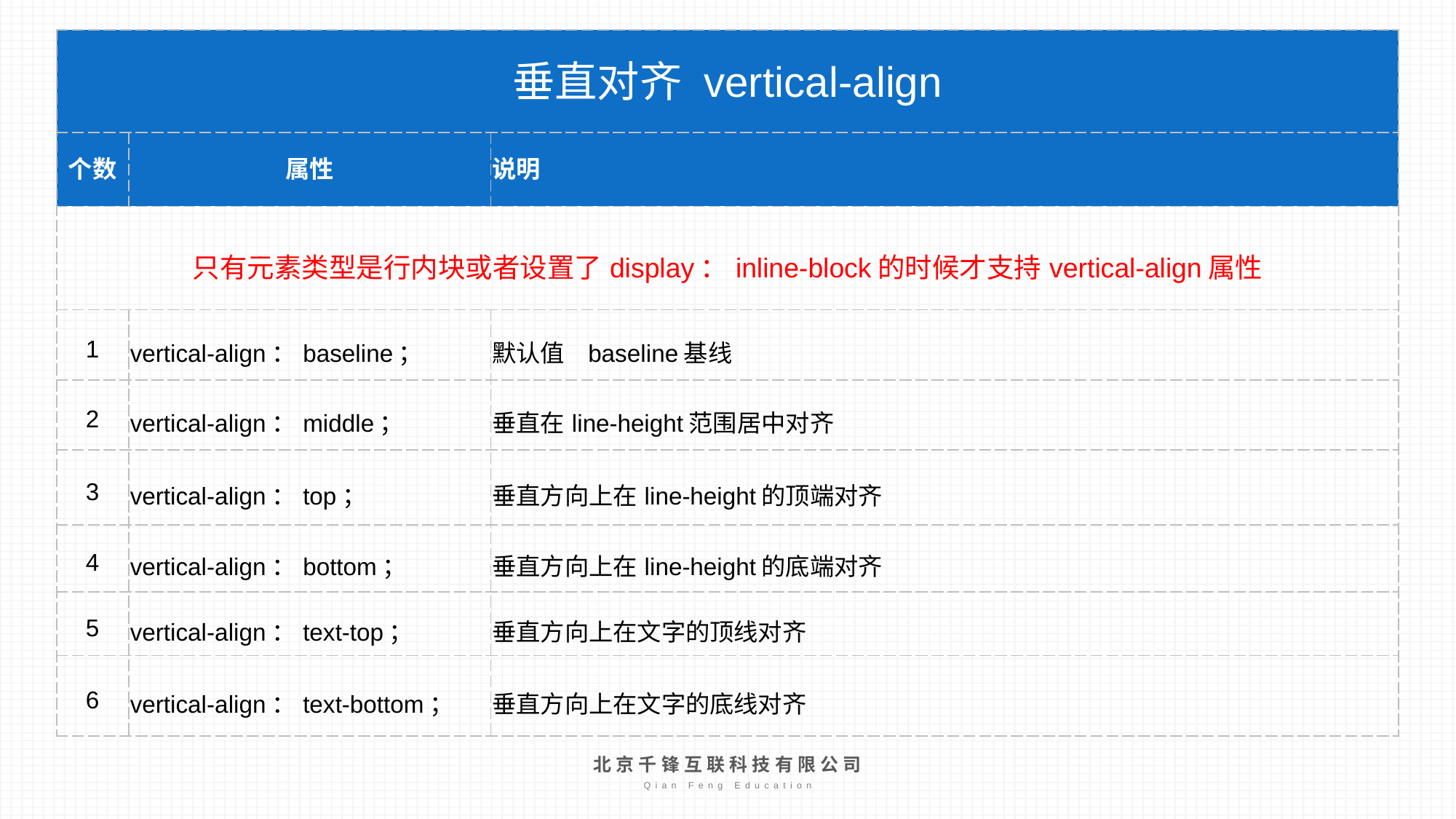

| 垂直对齐 vertical-align |  |  |
| --- | --- | --- |
| 个数 | 属性 | 说明 |
| 只有元素类型是行内块或者设置了display：inline-block的时候才支持vertical-align属性 |  |  |
| 1 | vertical-align：baseline； | 默认值 baseline基线 |
| 2 | vertical-align：middle； | 垂直在line-height范围居中对齐 |
| 3 | vertical-align：top； | 垂直方向上在line-height的顶端对齐 |
| 4 | vertical-align：bottom； | 垂直方向上在line-height的底端对齐 |
| 5 | vertical-align：text-top； | 垂直方向上在文字的顶线对齐 |
| 6 | vertical-align：text-bottom； | 垂直方向上在文字的底线对齐 |